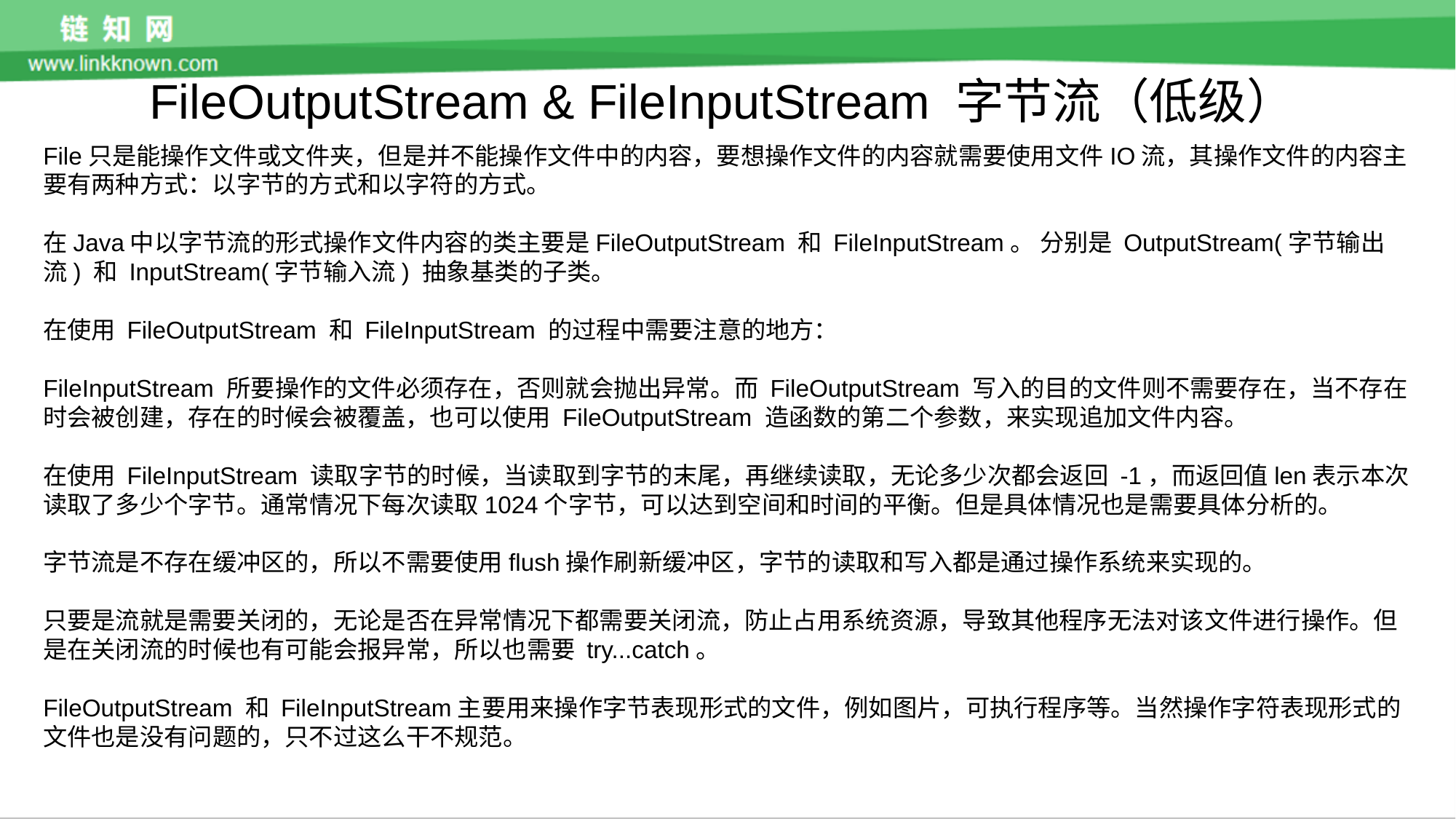

FileOutputStream & FileInputStream 字节流（低级）
File只是能操作文件或文件夹，但是并不能操作文件中的内容，要想操作文件的内容就需要使用文件IO流，其操作文件的内容主要有两种方式：以字节的方式和以字符的方式。

在Java中以字节流的形式操作文件内容的类主要是FileOutputStream 和 FileInputStream。 分别是 OutputStream(字节输出流) 和 InputStream(字节输入流) 抽象基类的子类。

在使用 FileOutputStream 和 FileInputStream 的过程中需要注意的地方：

FileInputStream 所要操作的文件必须存在，否则就会抛出异常。而 FileOutputStream 写入的目的文件则不需要存在，当不存在时会被创建，存在的时候会被覆盖，也可以使用 FileOutputStream 造函数的第二个参数，来实现追加文件内容。

在使用 FileInputStream 读取字节的时候，当读取到字节的末尾，再继续读取，无论多少次都会返回 -1，而返回值len表示本次读取了多少个字节。通常情况下每次读取1024个字节，可以达到空间和时间的平衡。但是具体情况也是需要具体分析的。

字节流是不存在缓冲区的，所以不需要使用flush操作刷新缓冲区，字节的读取和写入都是通过操作系统来实现的。

只要是流就是需要关闭的，无论是否在异常情况下都需要关闭流，防止占用系统资源，导致其他程序无法对该文件进行操作。但是在关闭流的时候也有可能会报异常，所以也需要 try...catch。

FileOutputStream 和 FileInputStream主要用来操作字节表现形式的文件，例如图片，可执行程序等。当然操作字符表现形式的文件也是没有问题的，只不过这么干不规范。